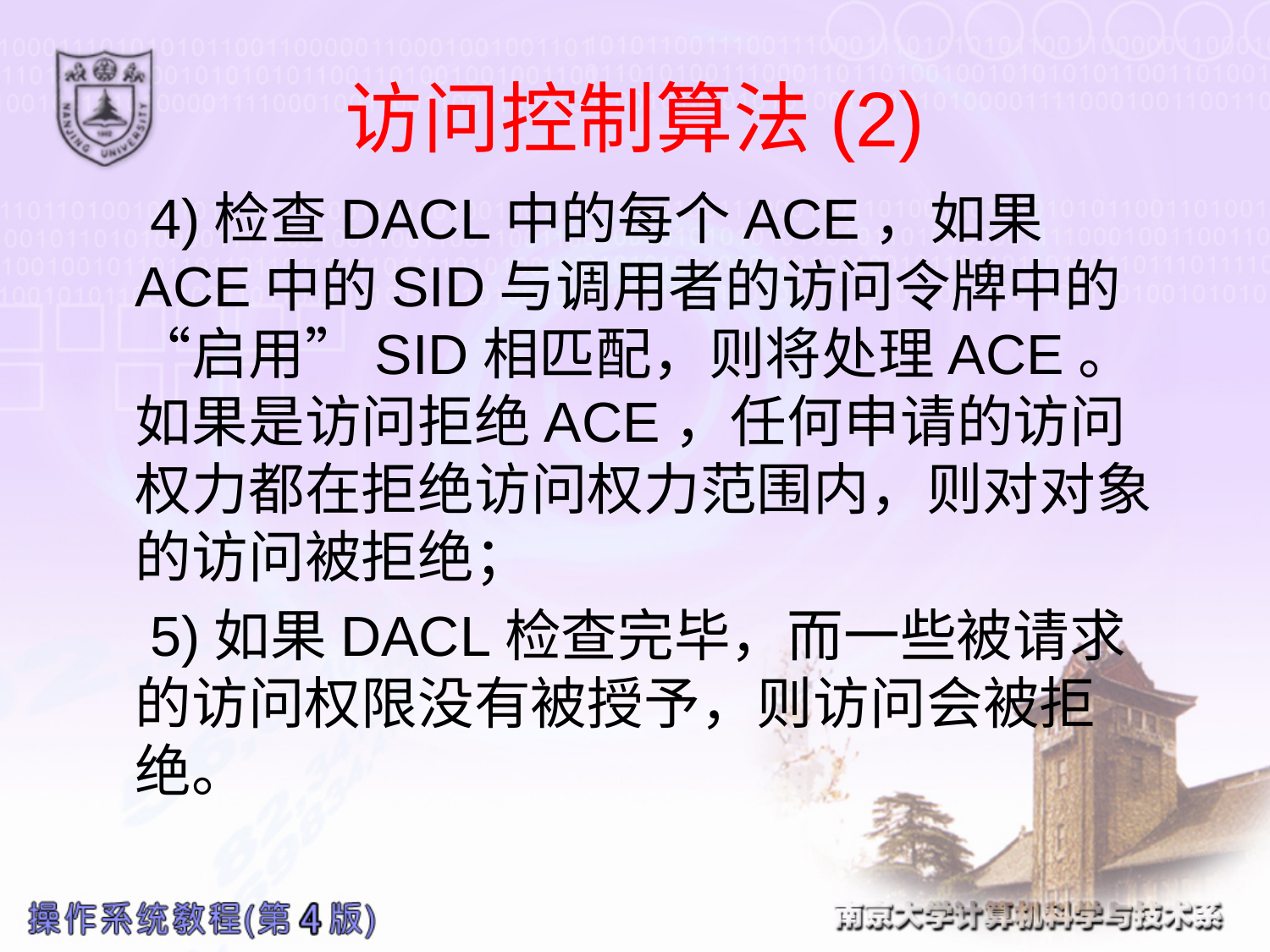

# 访问控制算法(2)
    4)检查DACL中的每个ACE，如果ACE中的SID与调用者的访问令牌中的“启用”SID相匹配，则将处理ACE。如果是访问拒绝ACE，任何申请的访问权力都在拒绝访问权力范围内，则对对象的访问被拒绝；
    5)如果DACL检查完毕，而一些被请求的访问权限没有被授予，则访问会被拒绝。